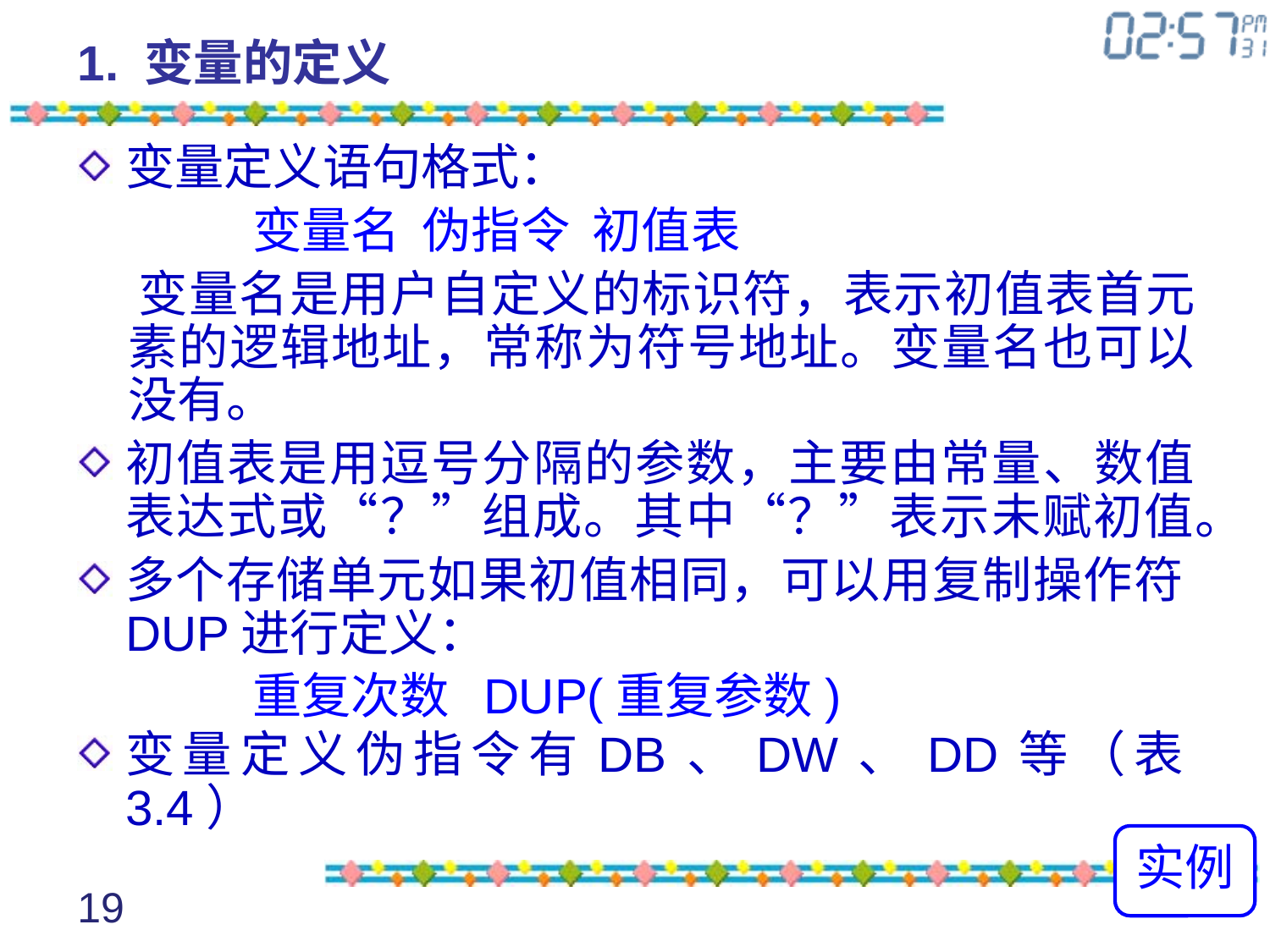

# 1. 变量的定义
变量定义语句格式：
		变量名  伪指令  初值表
    变量名是用户自定义的标识符，表示初值表首元素的逻辑地址，常称为符号地址。变量名也可以没有。
初值表是用逗号分隔的参数，主要由常量、数值表达式或“？”组成。其中“？”表示未赋初值。
多个存储单元如果初值相同，可以用复制操作符DUP进行定义：
		重复次数  DUP(重复参数)
变量定义伪指令有DB、DW、DD等（表3.4）
实例